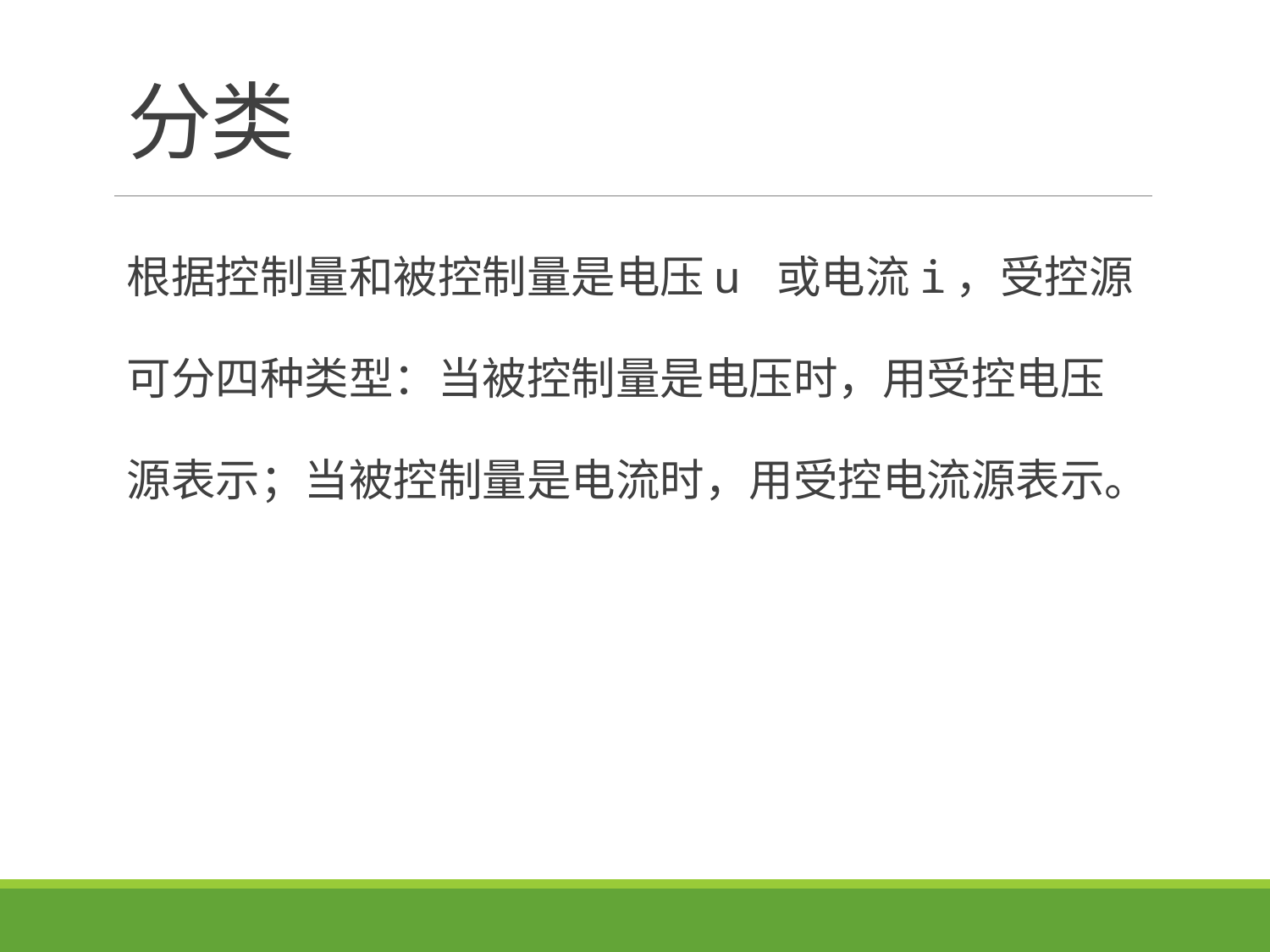

# 分类
根据控制量和被控制量是电压u 或电流i，受控源
可分四种类型：当被控制量是电压时，用受控电压
源表示；当被控制量是电流时，用受控电流源表示。